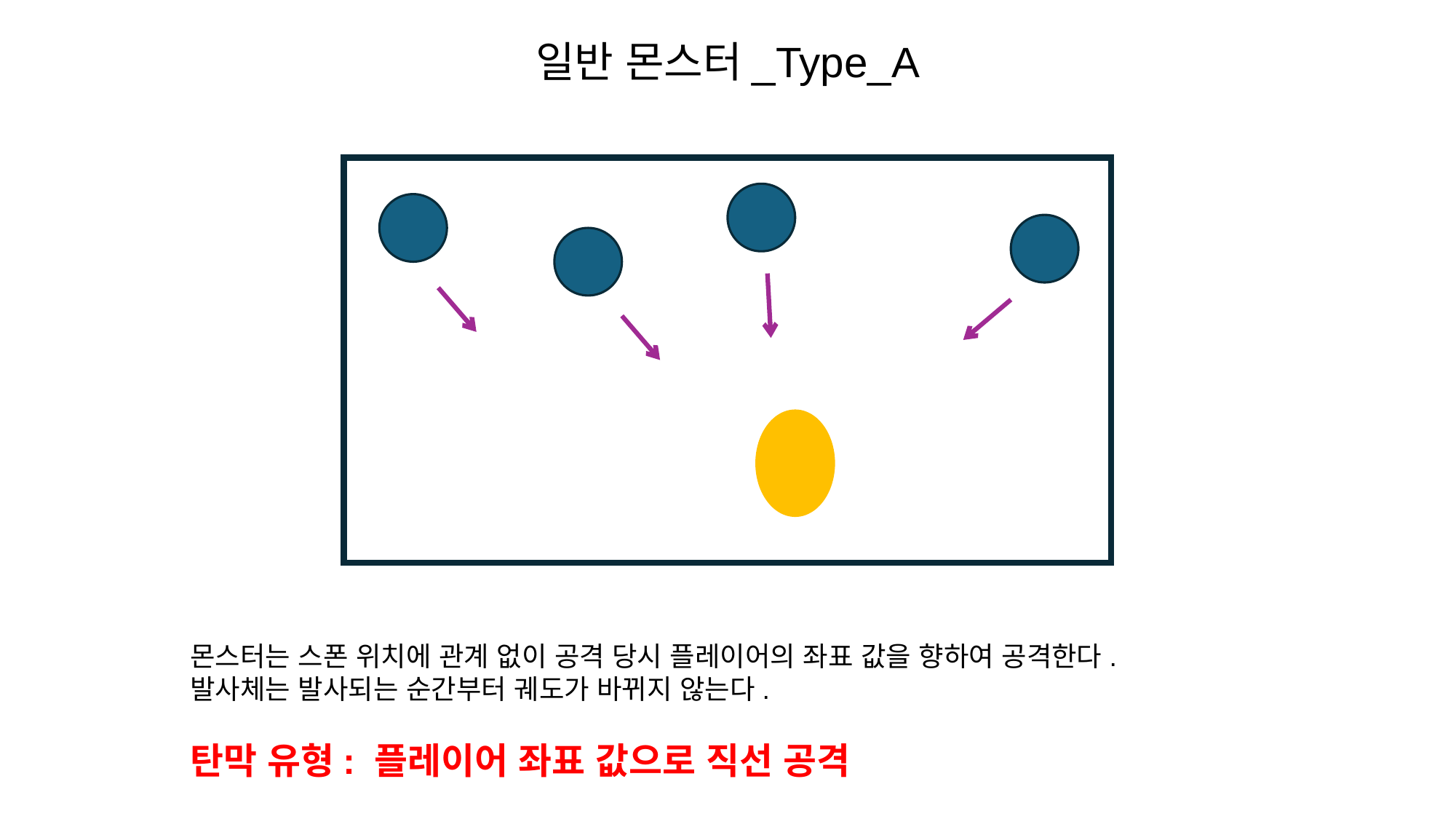

일반 몬스터_Type_A

몬스터는 스폰 위치에 관계 없이 공격 당시 플레이어의 좌표 값을 향하여 공격한다.
발사체는 발사되는 순간부터 궤도가 바뀌지 않는다.

탄막 유형: 플레이어 좌표 값으로 직선 공격